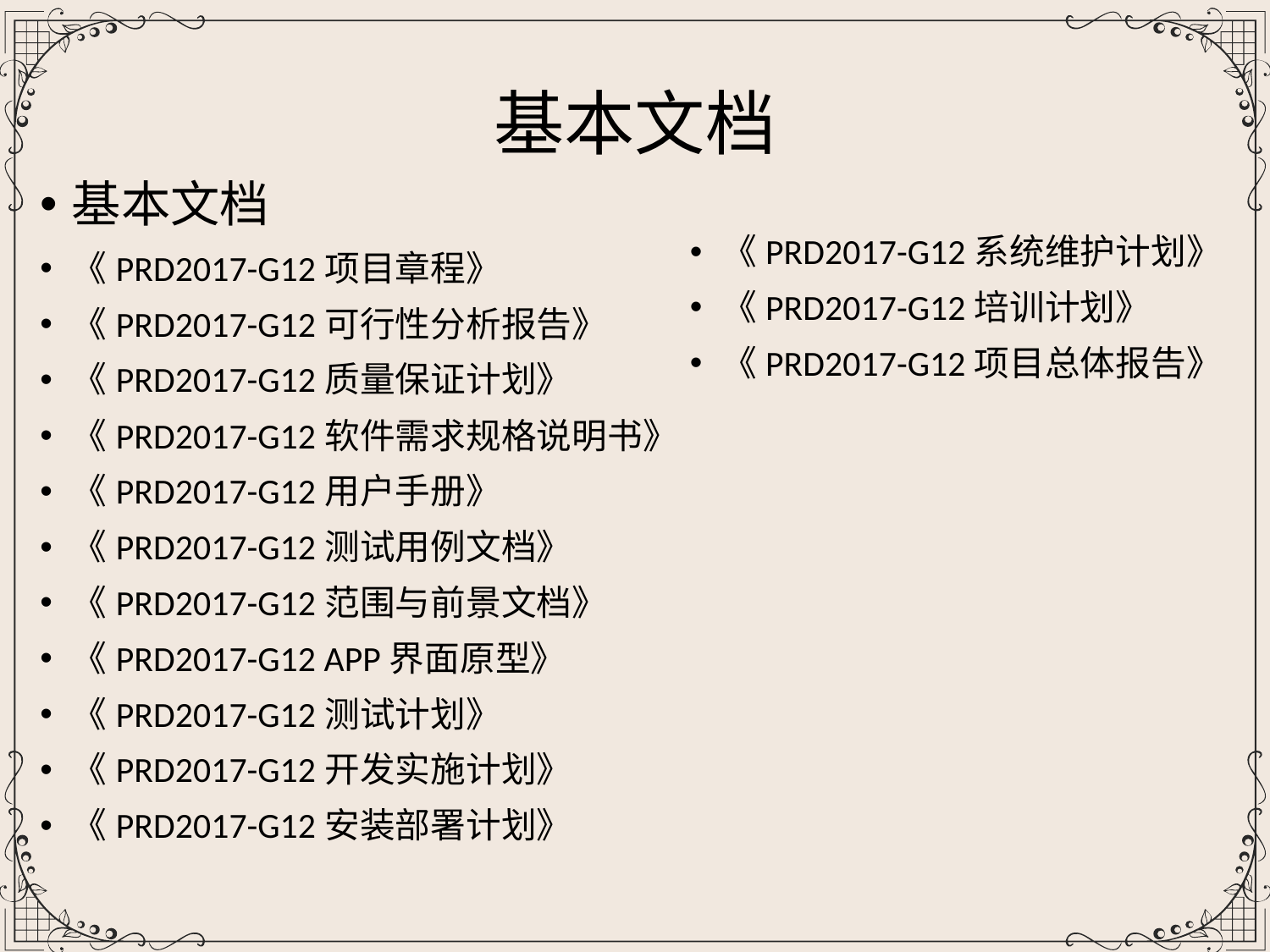

基本文档
基本文档
《PRD2017-G12项目章程》
《PRD2017-G12可行性分析报告》
《PRD2017-G12质量保证计划》
《PRD2017-G12软件需求规格说明书》
《PRD2017-G12用户手册》
《PRD2017-G12测试用例文档》
《PRD2017-G12范围与前景文档》
《PRD2017-G12 APP界面原型》
《PRD2017-G12测试计划》
《PRD2017-G12开发实施计划》
《PRD2017-G12安装部署计划》
《PRD2017-G12系统维护计划》
《PRD2017-G12培训计划》
《PRD2017-G12项目总体报告》